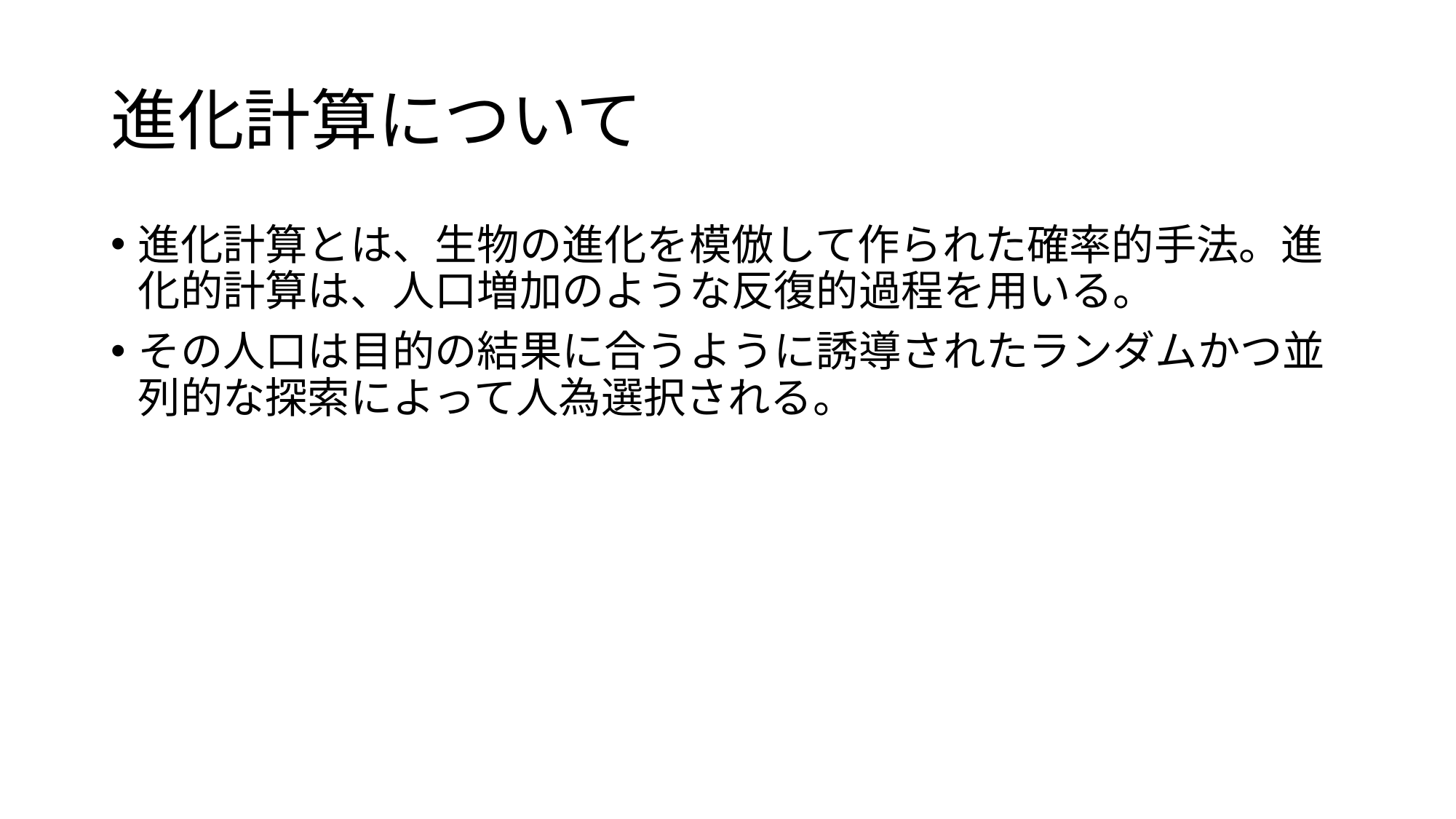

# 進化計算について
進化計算とは、生物の進化を模倣して作られた確率的手法。進化的計算は、人口増加のような反復的過程を用いる。
その人口は目的の結果に合うように誘導されたランダムかつ並列的な探索によって人為選択される。